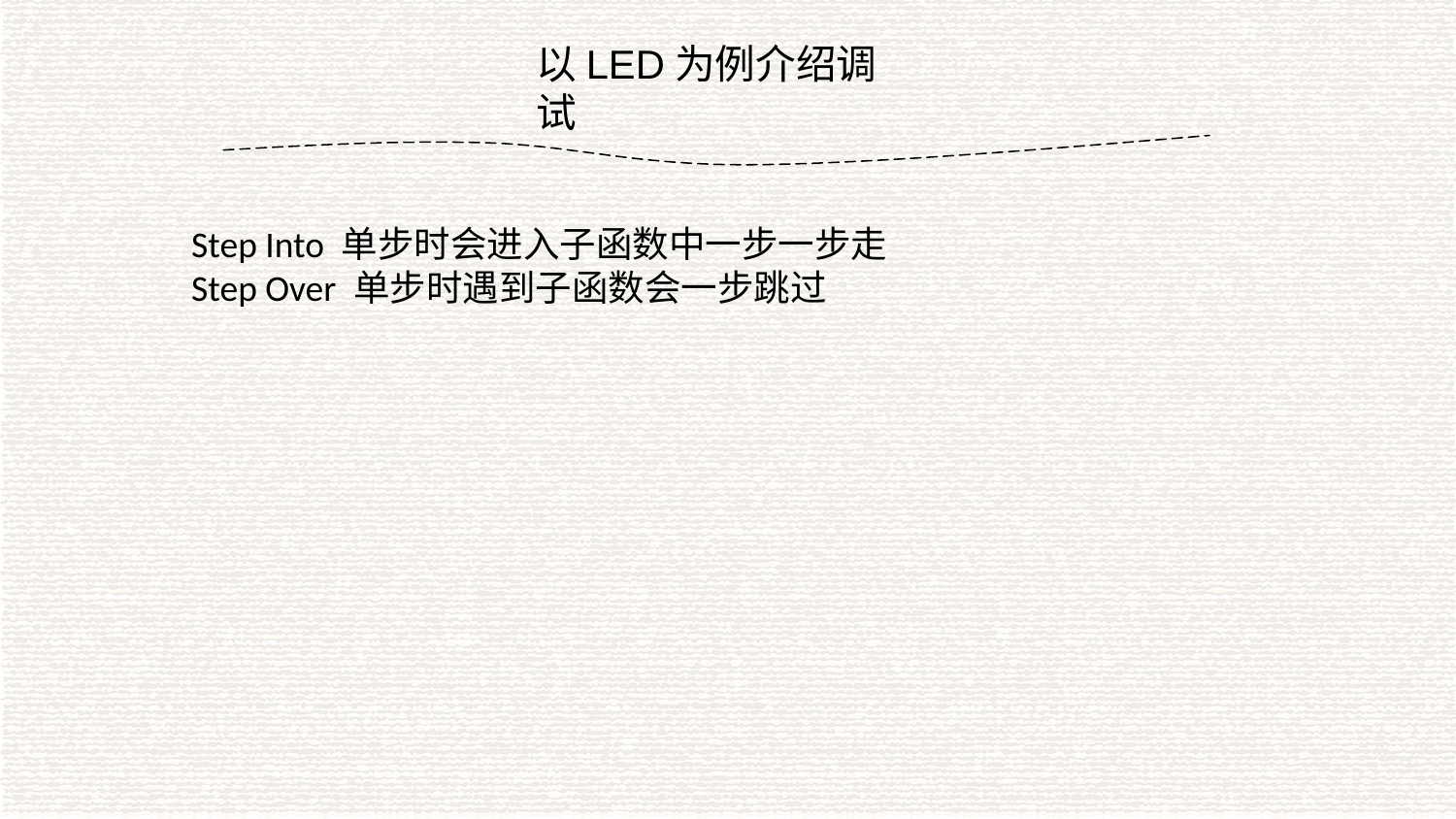

以LED为例介绍调试

Step Into 单步时会进入子函数中一步一步走
Step Over 单步时遇到子函数会一步跳过